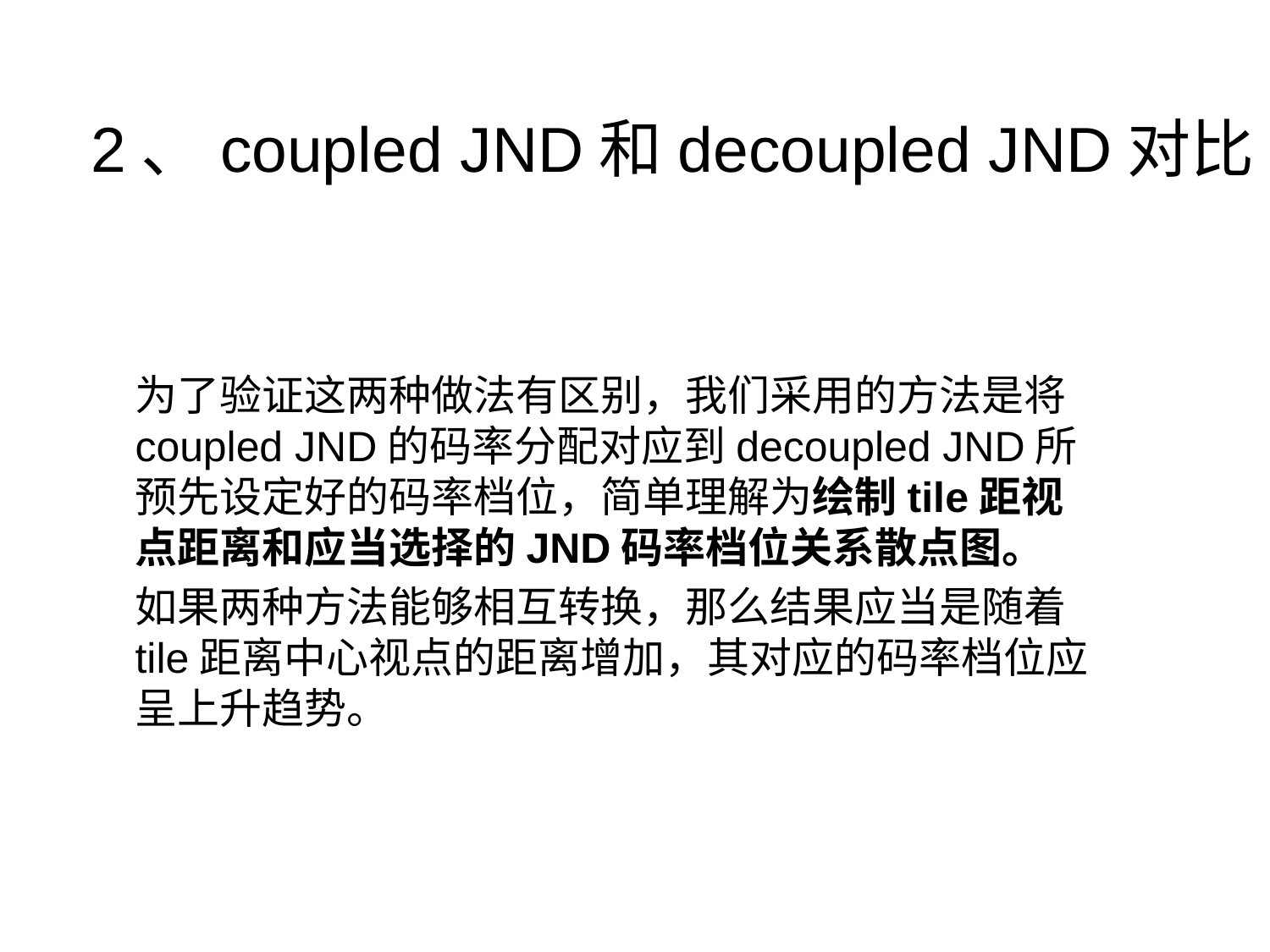

# 2、coupled JND和decoupled JND对比
为了验证这两种做法有区别，我们采用的方法是将coupled JND的码率分配对应到decoupled JND所预先设定好的码率档位，简单理解为绘制tile距视点距离和应当选择的JND码率档位关系散点图。
如果两种方法能够相互转换，那么结果应当是随着tile距离中心视点的距离增加，其对应的码率档位应呈上升趋势。